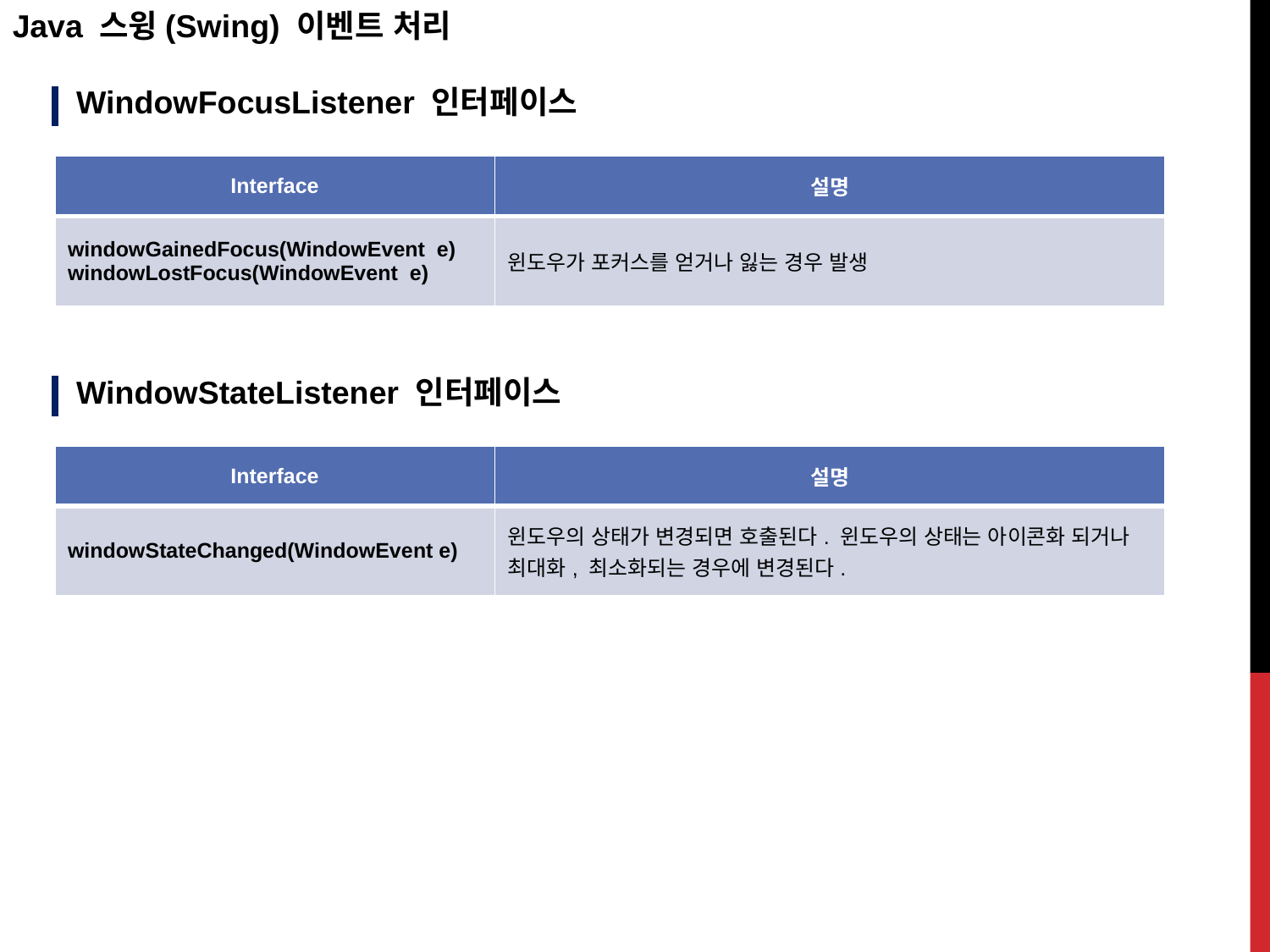

Java 스윙(Swing) 이벤트 처리
 WindowFocusListener 인터페이스
| Interface | 설명 |
| --- | --- |
| windowGainedFocus(WindowEvent e) windowLostFocus(WindowEvent e) | 윈도우가 포커스를 얻거나 잃는 경우 발생 |
 WindowStateListener 인터페이스
| Interface | 설명 |
| --- | --- |
| windowStateChanged(WindowEvent e) | 윈도우의 상태가 변경되면 호출된다. 윈도우의 상태는 아이콘화 되거나 최대화, 최소화되는 경우에 변경된다. |